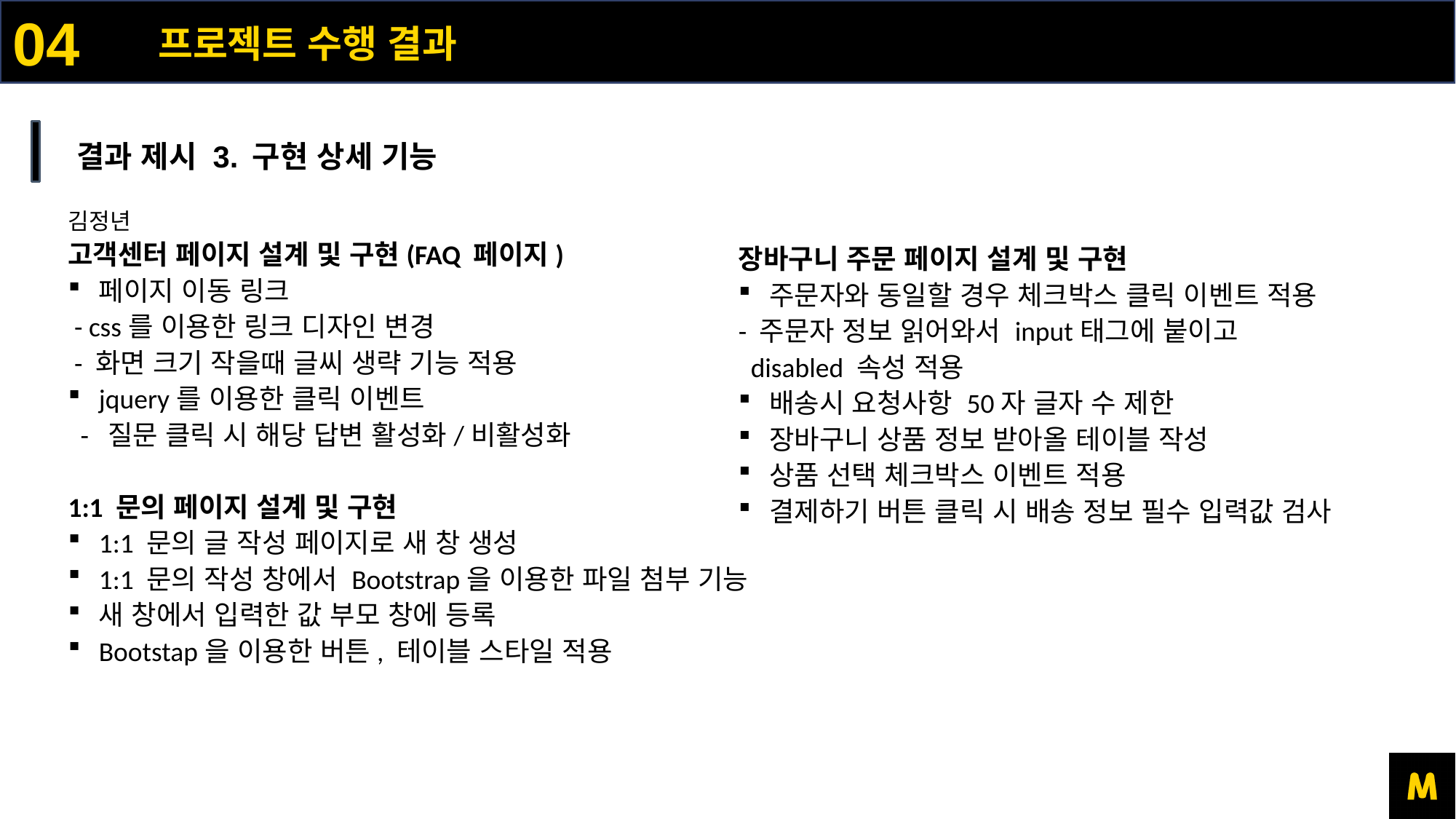

04
프로젝트 수행 결과

결과 제시 3. 구현 상세 기능
김정년
고객센터 페이지 설계 및 구현(FAQ 페이지)
페이지 이동 링크
 - css를 이용한 링크 디자인 변경
 - 화면 크기 작을때 글씨 생략 기능 적용
jquery를 이용한 클릭 이벤트
  -  질문 클릭 시 해당 답변 활성화/비활성화

1:1 문의 페이지 설계 및 구현
1:1 문의 글 작성 페이지로 새 창 생성
1:1 문의 작성 창에서 Bootstrap을 이용한 파일 첨부 기능
새 창에서 입력한 값 부모 창에 등록
Bootstap을 이용한 버튼, 테이블 스타일 적용

장바구니 주문 페이지 설계 및 구현
주문자와 동일할 경우 체크박스 클릭 이벤트 적용
- 주문자 정보 읽어와서 input태그에 붙이고
  disabled 속성 적용
배송시 요청사항 50자 글자 수 제한
장바구니 상품 정보 받아올 테이블 작성
상품 선택 체크박스 이벤트 적용
결제하기 버튼 클릭 시 배송 정보 필수 입력값 검사